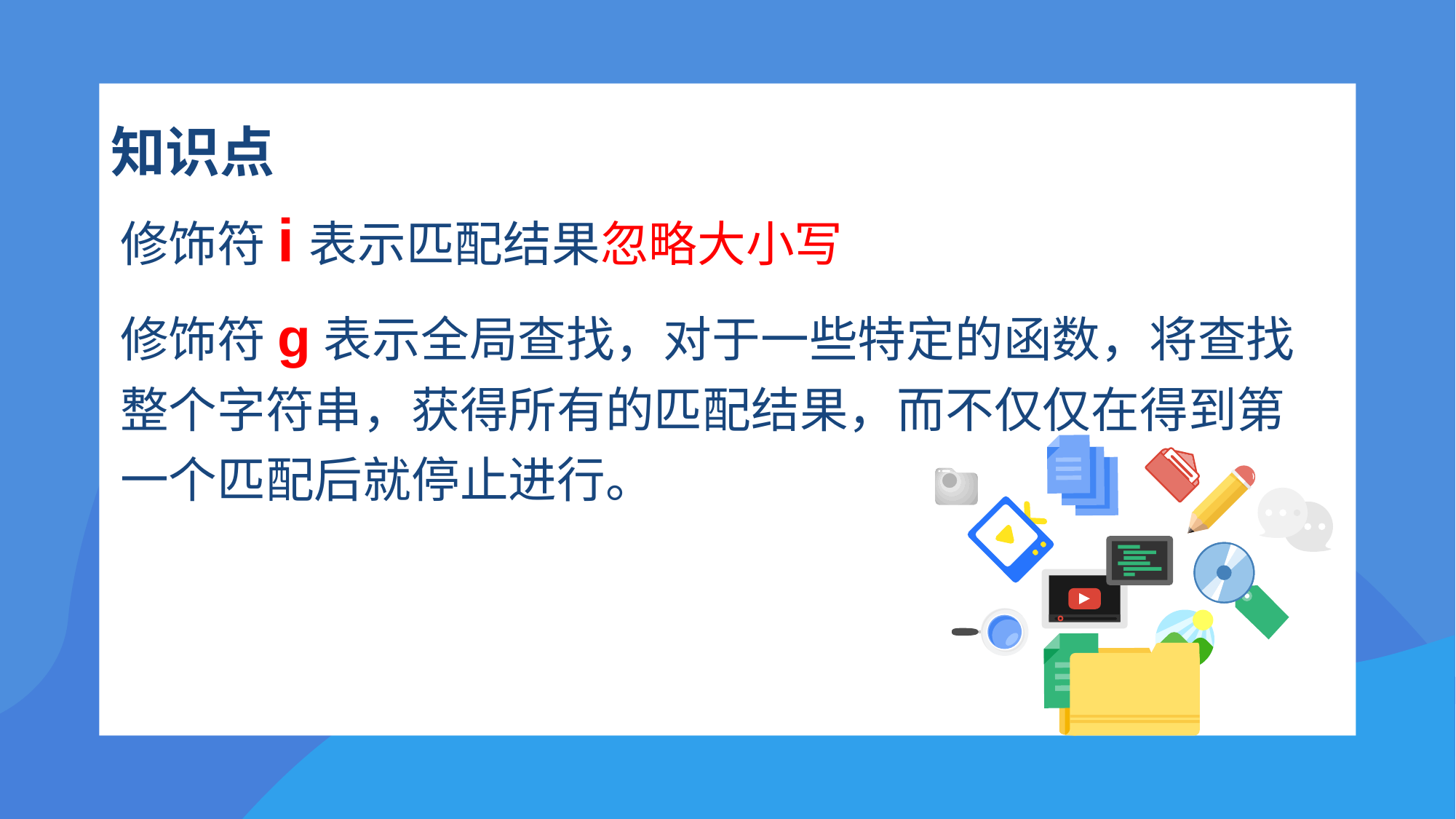

# 知识点
修饰符i表示匹配结果忽略大小写
修饰符g表示全局查找，对于一些特定的函数，将查找整个字符串，获得所有的匹配结果，而不仅仅在得到第一个匹配后就停止进行。